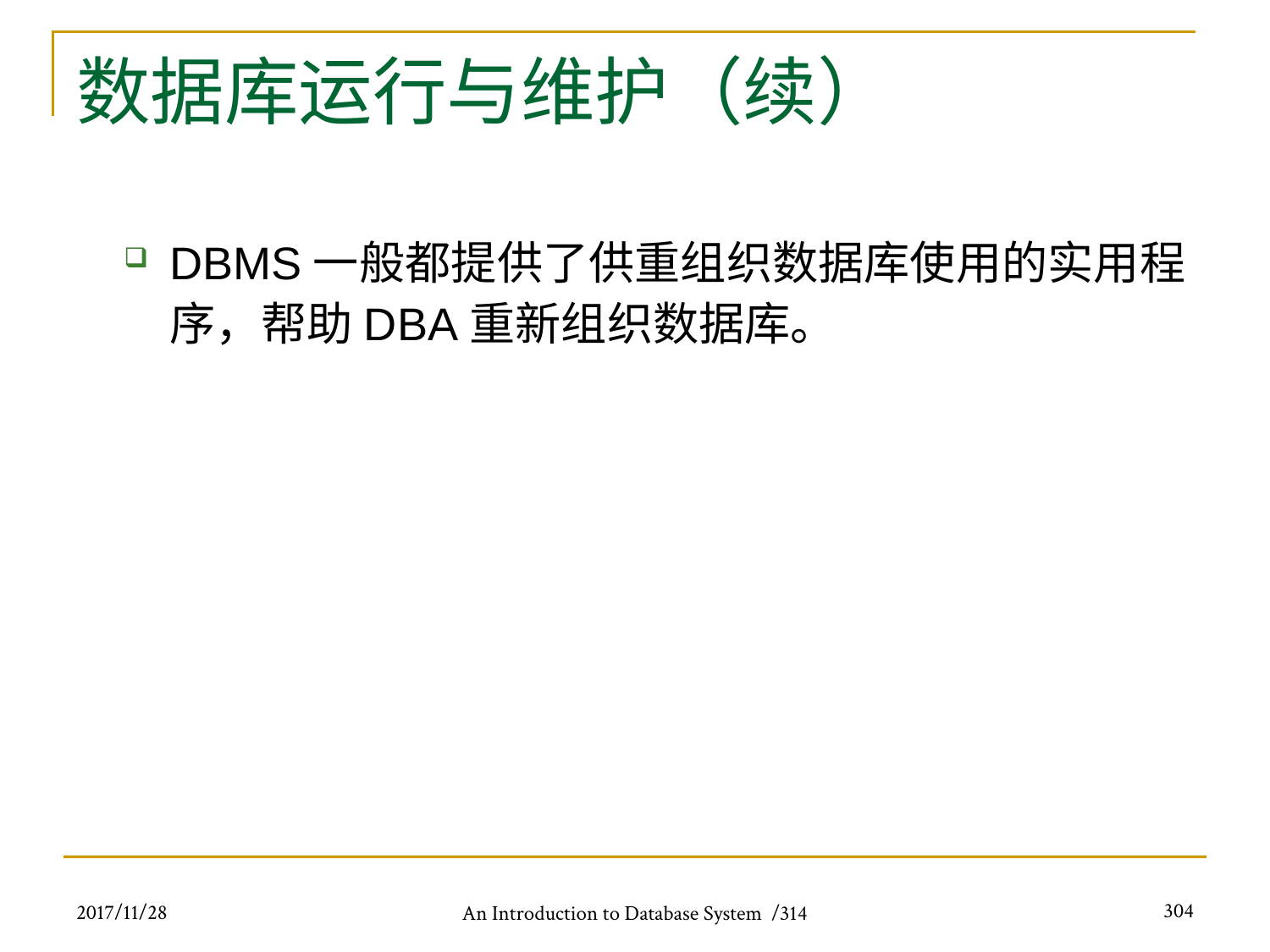

# 数据库运行与维护（续）
DBMS一般都提供了供重组织数据库使用的实用程序，帮助DBA重新组织数据库。
2017/11/28
304
An Introduction to Database System  /314